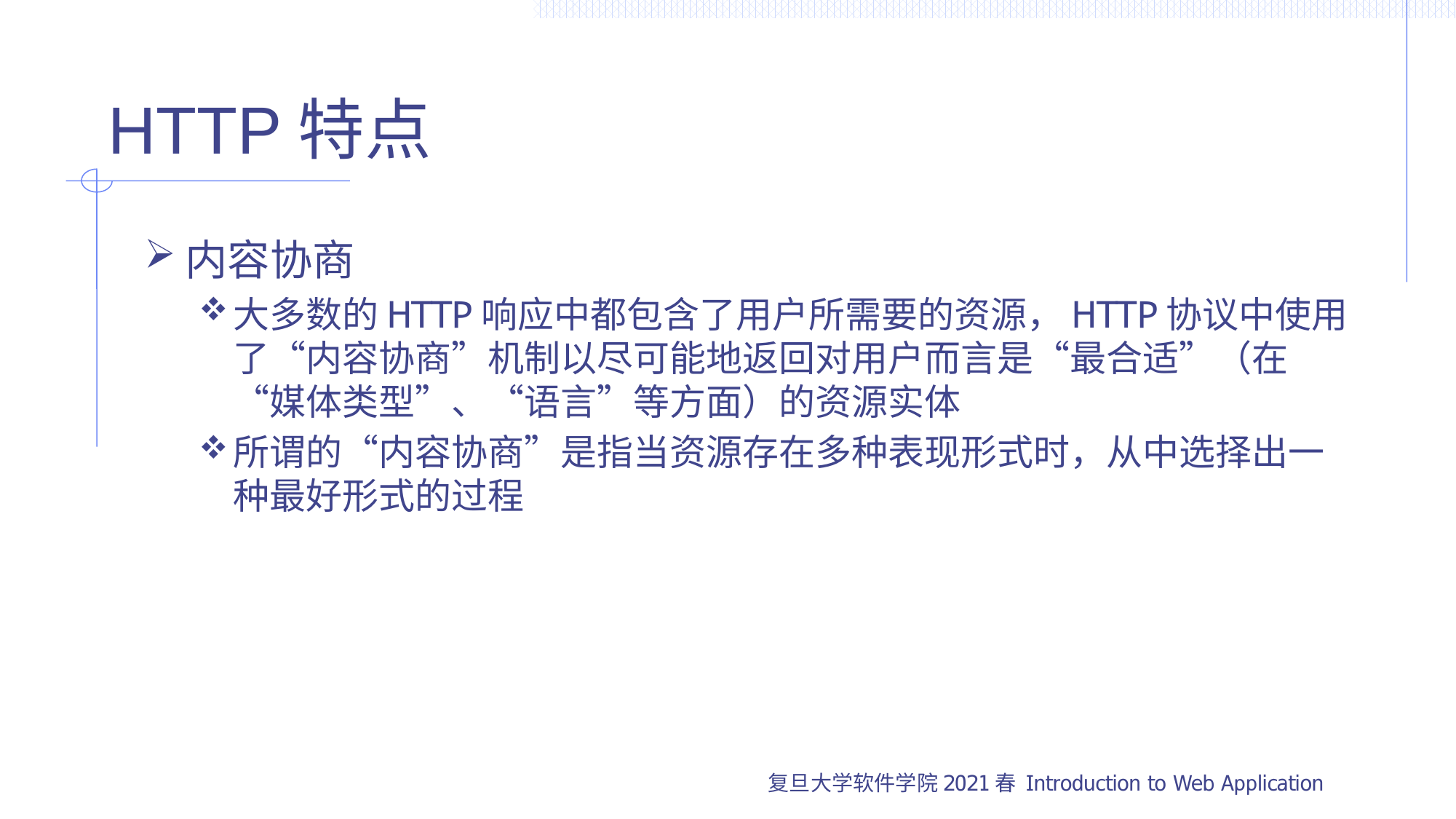

# HTTP特点
内容协商
大多数的HTTP响应中都包含了用户所需要的资源，HTTP协议中使用了“内容协商”机制以尽可能地返回对用户而言是“最合适”（在“媒体类型”、“语言”等方面）的资源实体
所谓的“内容协商”是指当资源存在多种表现形式时，从中选择出一种最好形式的过程